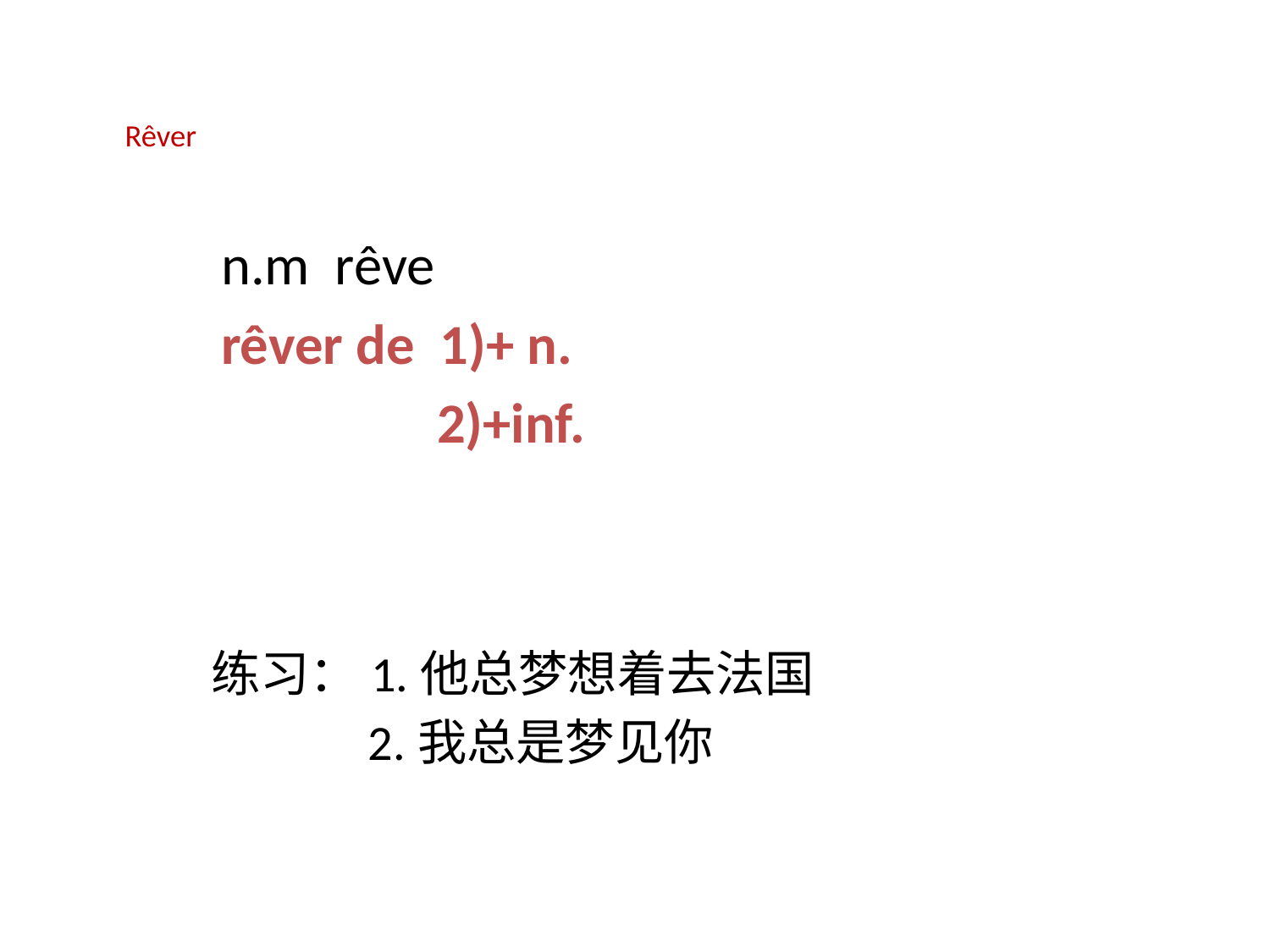

# Rêver

n.m  rêve
rêver de  1)+ n.
                 2)+inf.

练习：1.他总梦想着去法国
              2.我总是梦见你